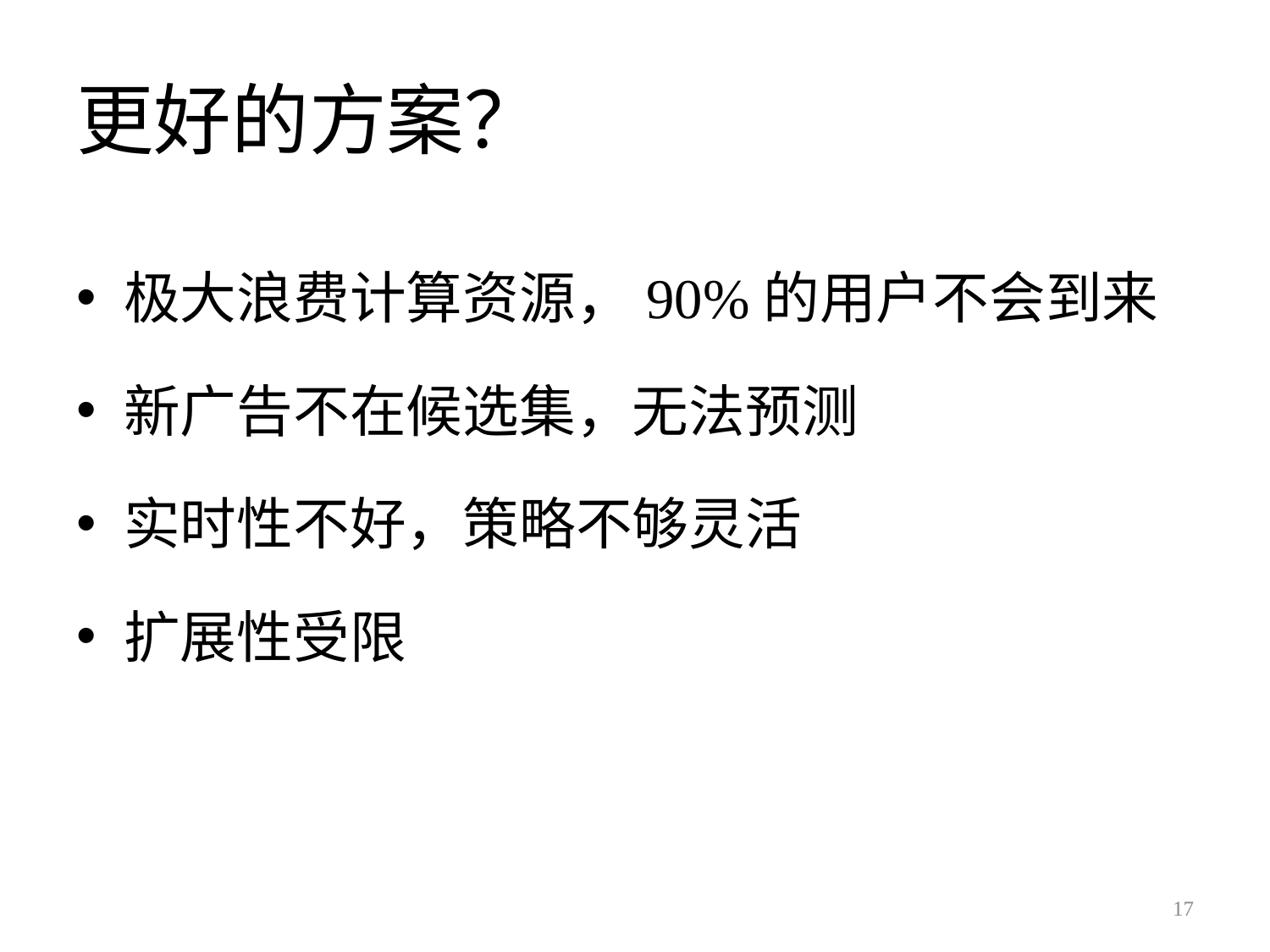

# 更好的方案？
极大浪费计算资源，90%的用户不会到来
新广告不在候选集，无法预测
实时性不好，策略不够灵活
扩展性受限
17